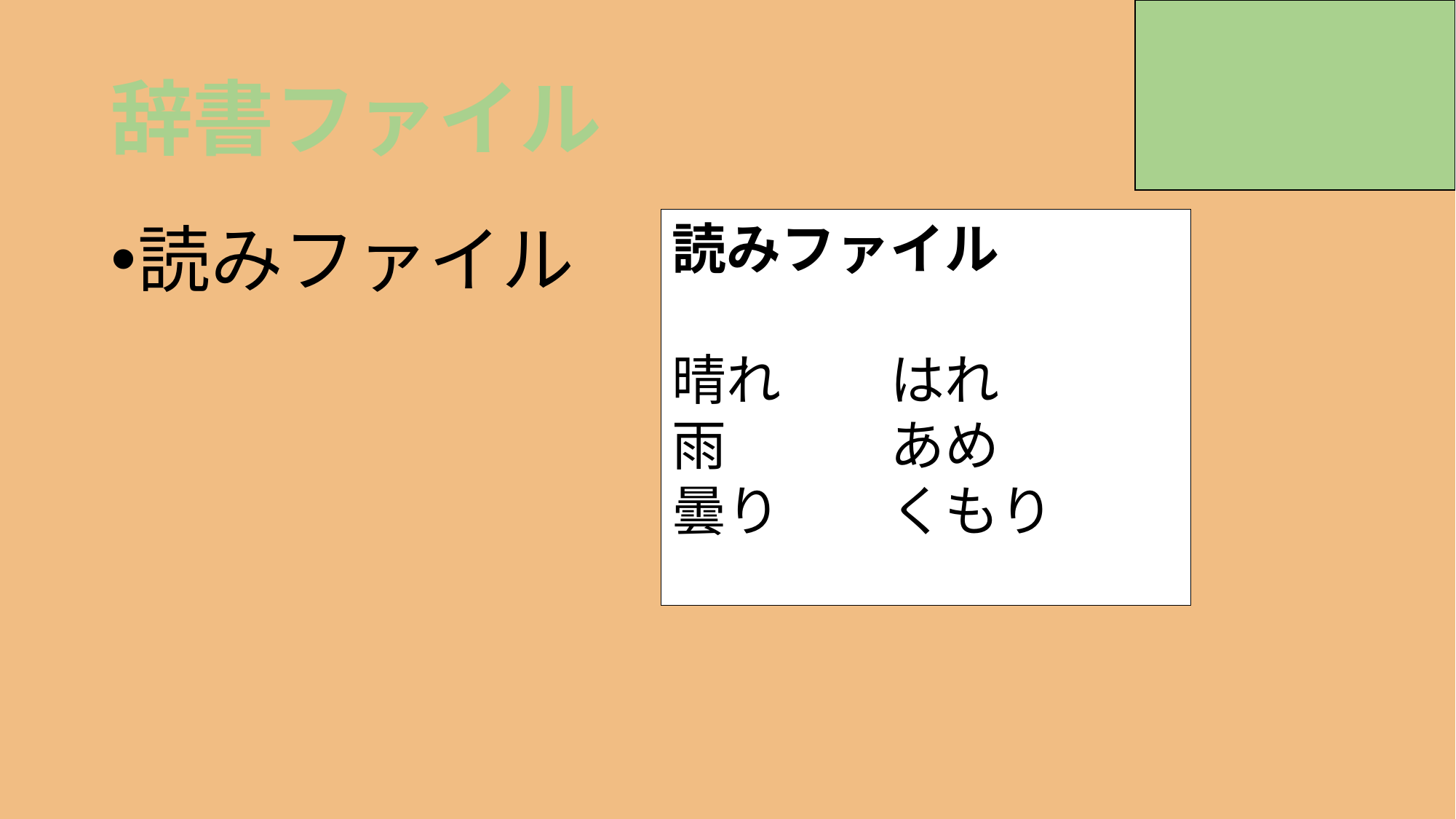

# 辞書ファイル
読みファイル

晴れ	はれ
雨		あめ
曇り	くもり

読みファイル